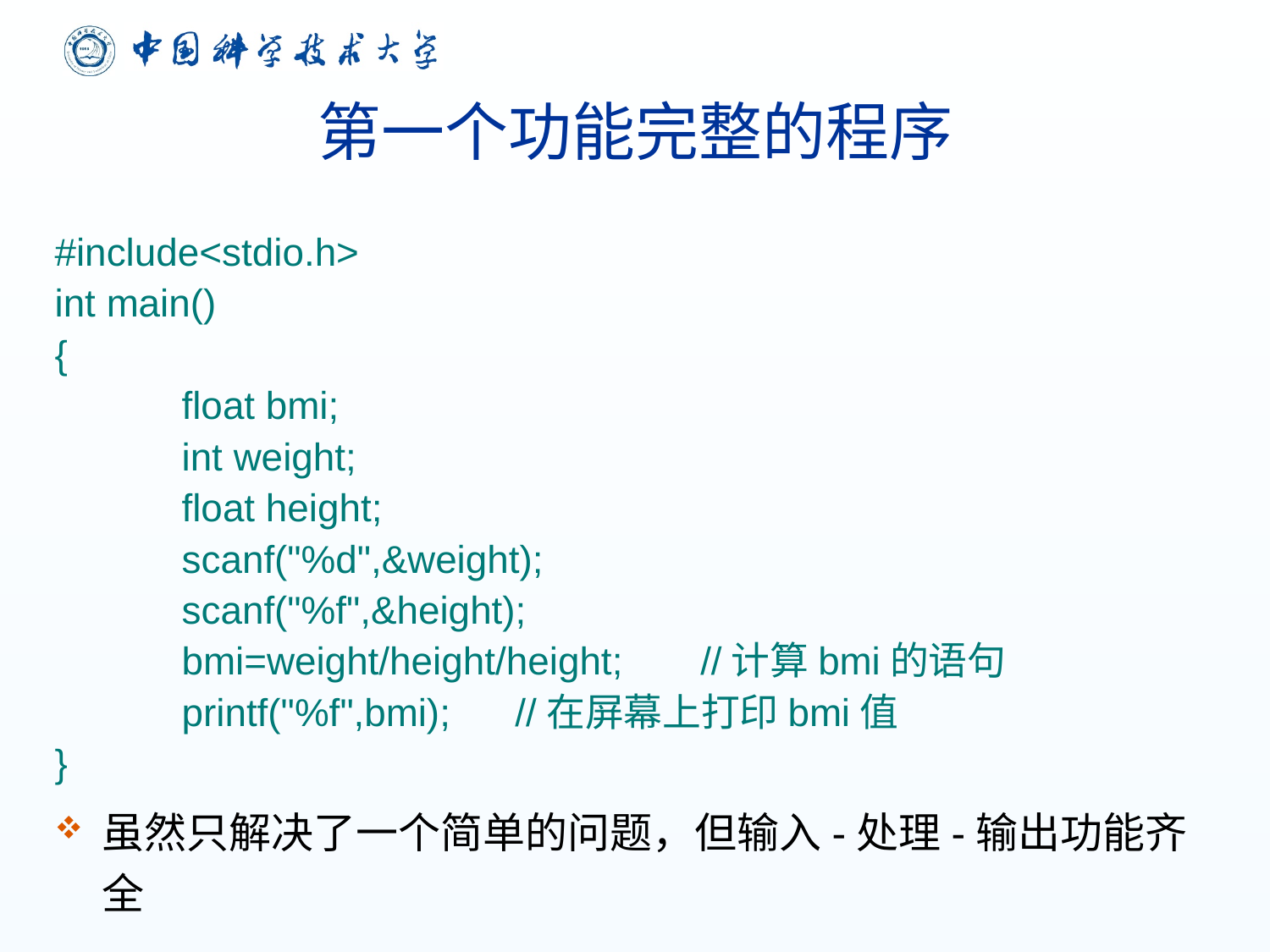

# 第一个功能完整的程序
#include<stdio.h>
int main()
{
	float bmi;
	int weight;
	float height;
	scanf("%d",&weight);
	scanf("%f",&height);
	bmi=weight/height/height;	 //计算bmi的语句
	printf("%f",bmi);      //在屏幕上打印bmi值
}
虽然只解决了一个简单的问题，但输入-处理-输出功能齐全